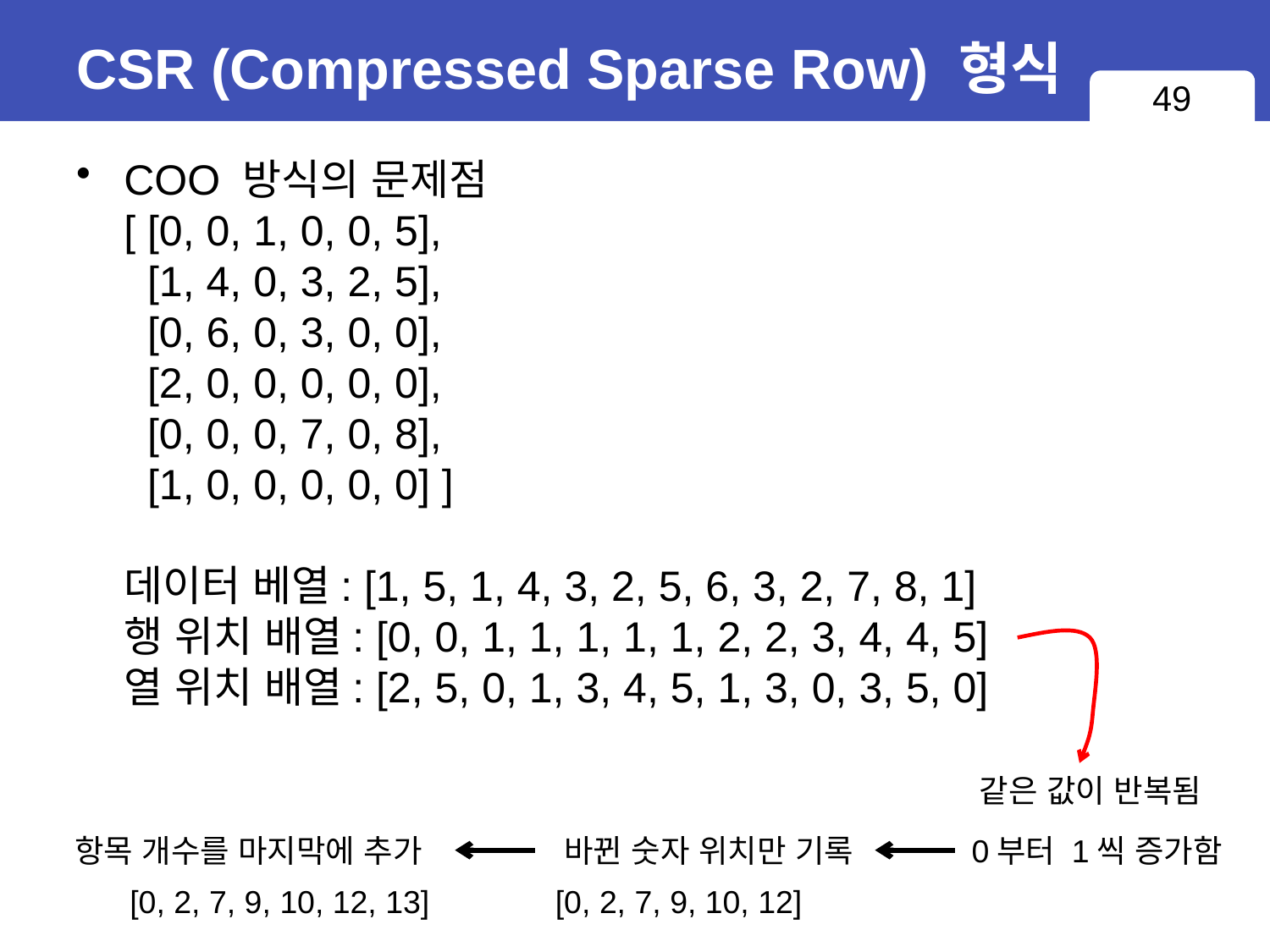

# CSR (Compressed Sparse Row) 형식
49
COO 방식의 문제점
[ [0, 0, 1, 0, 0, 5],
  [1, 4, 0, 3, 2, 5],
  [0, 6, 0, 3, 0, 0],
  [2, 0, 0, 0, 0, 0],
  [0, 0, 0, 7, 0, 8],
  [1, 0, 0, 0, 0, 0] ]
데이터 베열: [1, 5, 1, 4, 3, 2, 5, 6, 3, 2, 7, 8, 1]
행 위치 배열: [0, 0, 1, 1, 1, 1, 1, 2, 2, 3, 4, 4, 5]
열 위치 배열: [2, 5, 0, 1, 3, 4, 5, 1, 3, 0, 3, 5, 0]

같은 값이 반복됨
항목 개수를 마지막에 추가
바뀐 숫자 위치만 기록
0부터 1씩 증가함
[0, 2, 7, 9, 10, 12, 13]
[0, 2, 7, 9, 10, 12]